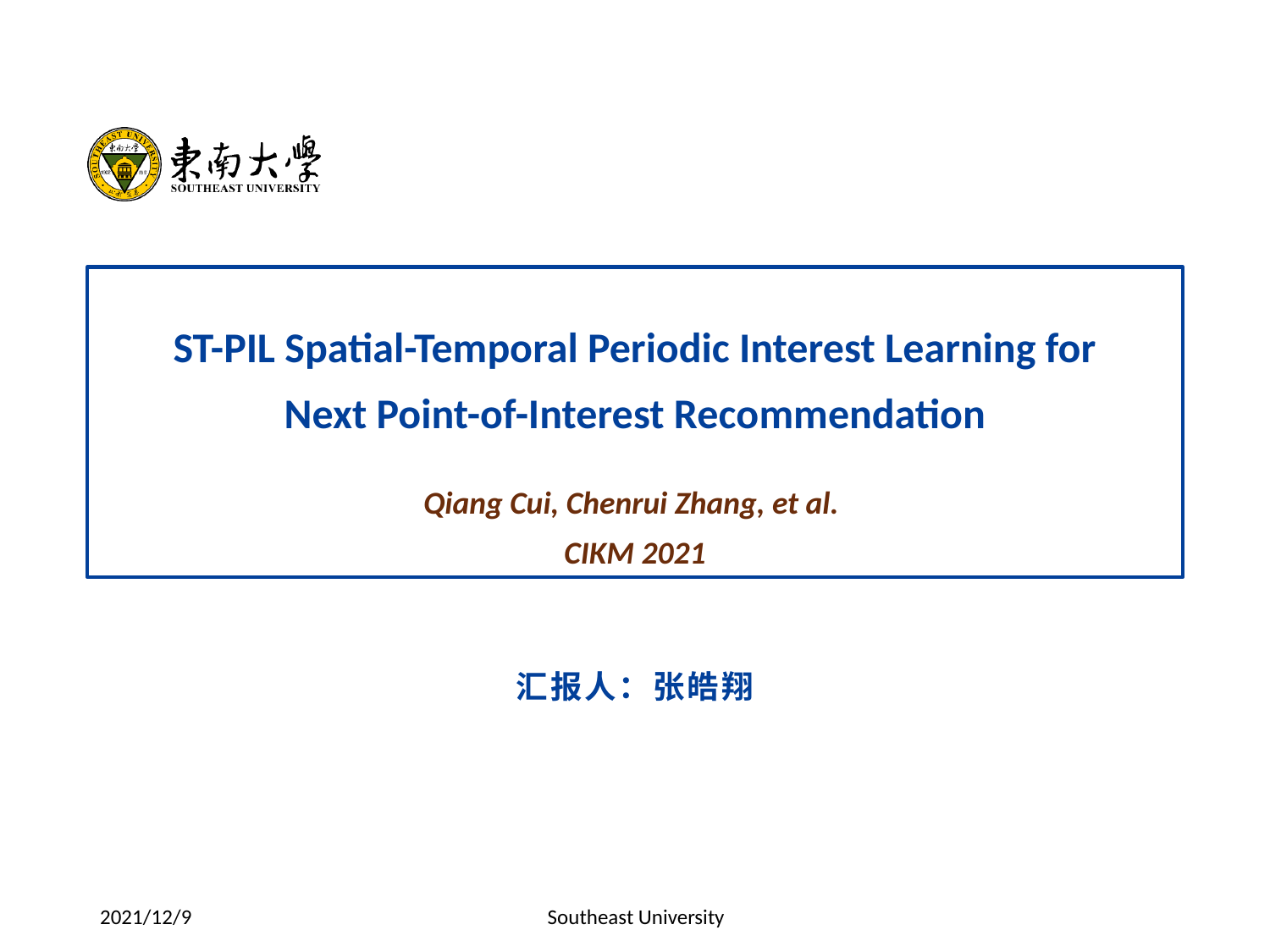

ST-PIL Spatial-Temporal Periodic Interest Learning for Next Point-of-Interest Recommendation
Qiang Cui, Chenrui Zhang, et al.
CIKM 2021
汇报人：张皓翔